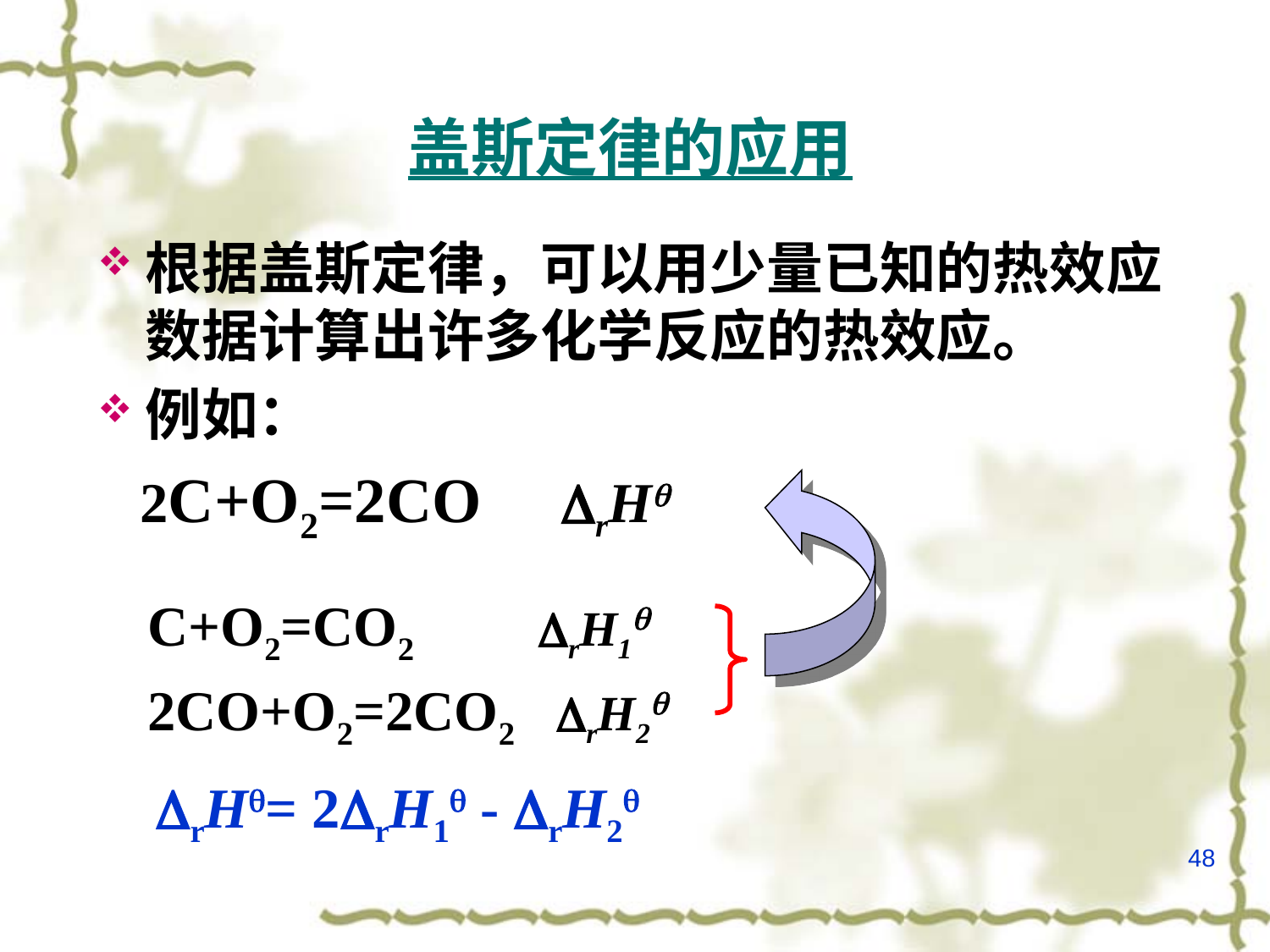

# 盖斯定律的应用
根据盖斯定律，可以用少量已知的热效应数据计算出许多化学反应的热效应。
例如：
   2C+O2=2CO     ΔrHθ

C+O2=CO2               ΔrH1θ
2CO+O2=2CO2     ΔrH2θ

  ΔrHθ= 2ΔrH1θ - ΔrH2θ
48